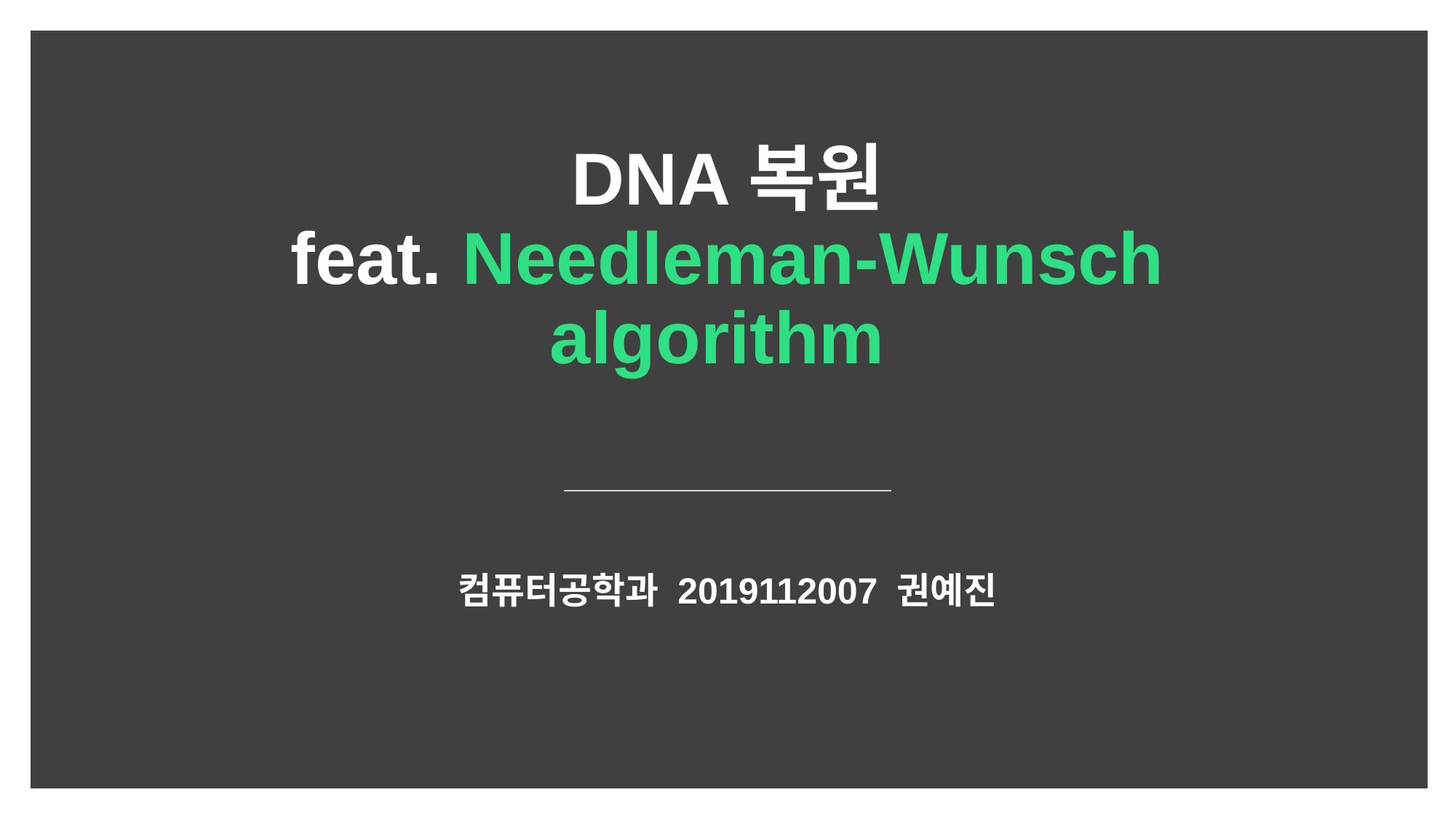

# DNA복원 feat. Needleman-Wunsch algorithm

컴퓨터공학과 2019112007 권예진